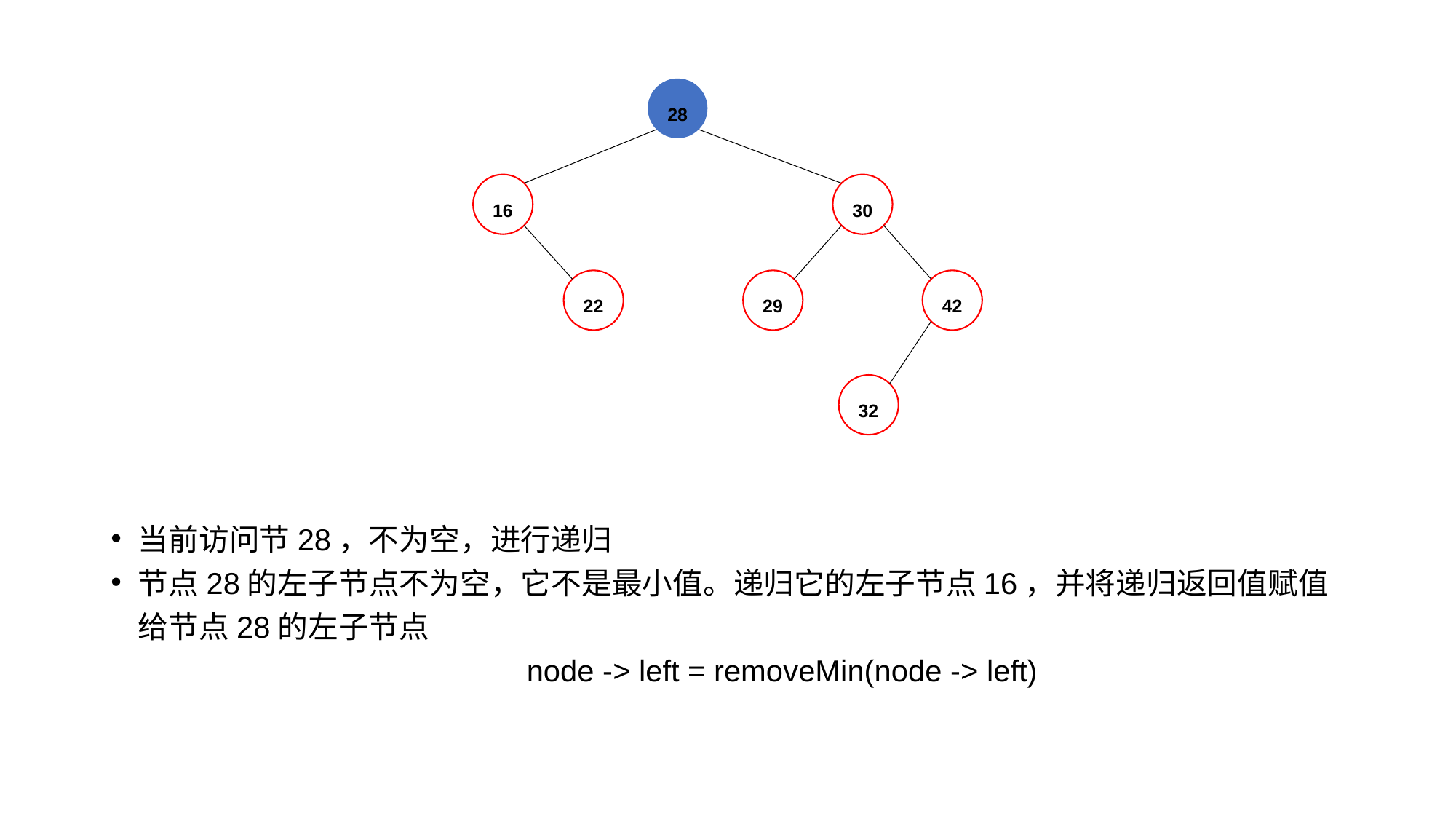

28
16
30
22
29
42
32

当前访问节28，不为空，进行递归
节点28的左子节点不为空，它不是最小值。递归它的左子节点16，并将递归返回值赋值给节点28的左子节点
	node -> left = removeMin(node -> left)